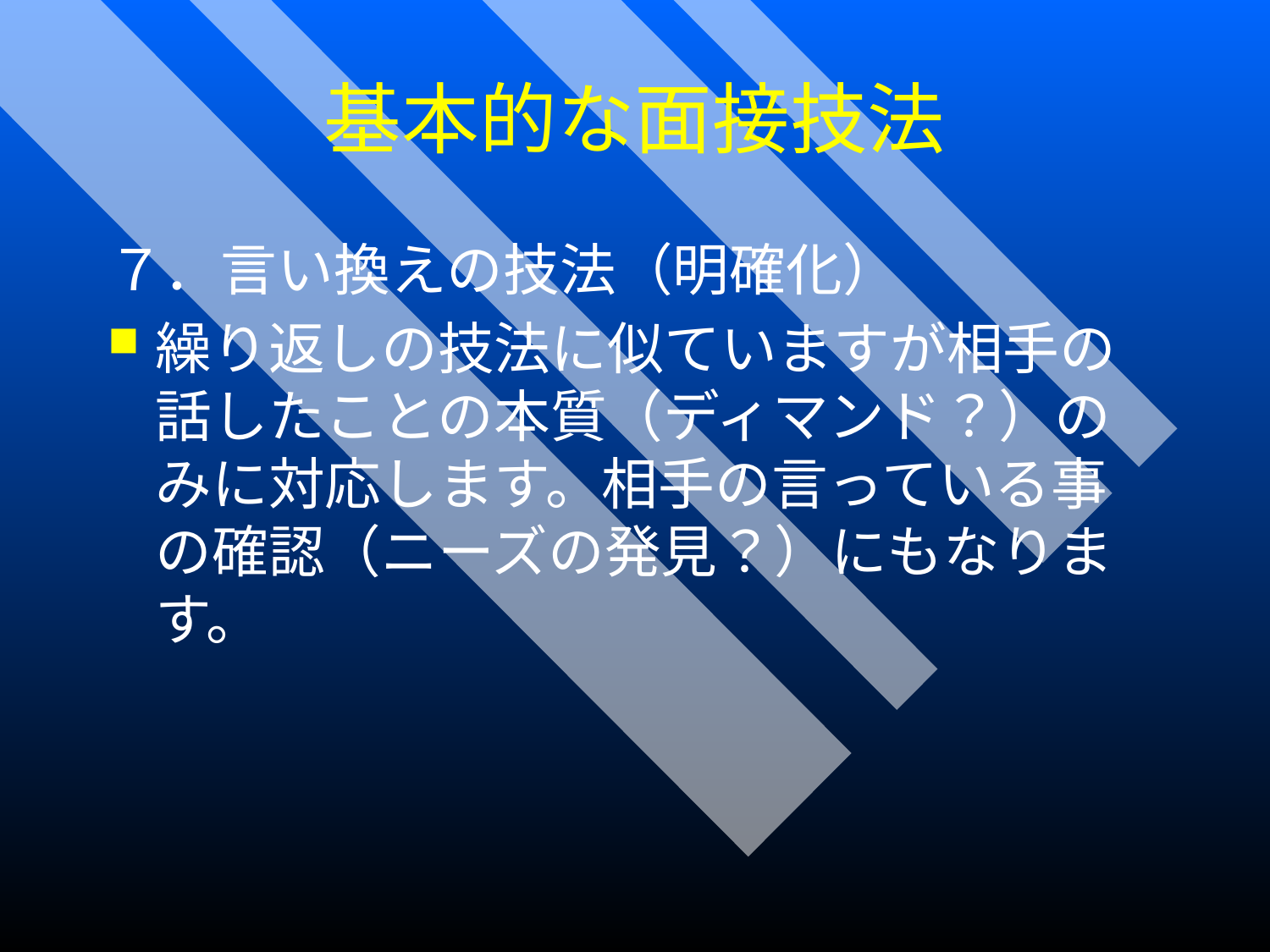

基本的な面接技法
７．言い換えの技法（明確化）
繰り返しの技法に似ていますが相手の話したことの本質（ディマンド？）のみに対応します。相手の言っている事の確認（ニーズの発見？）にもなります。